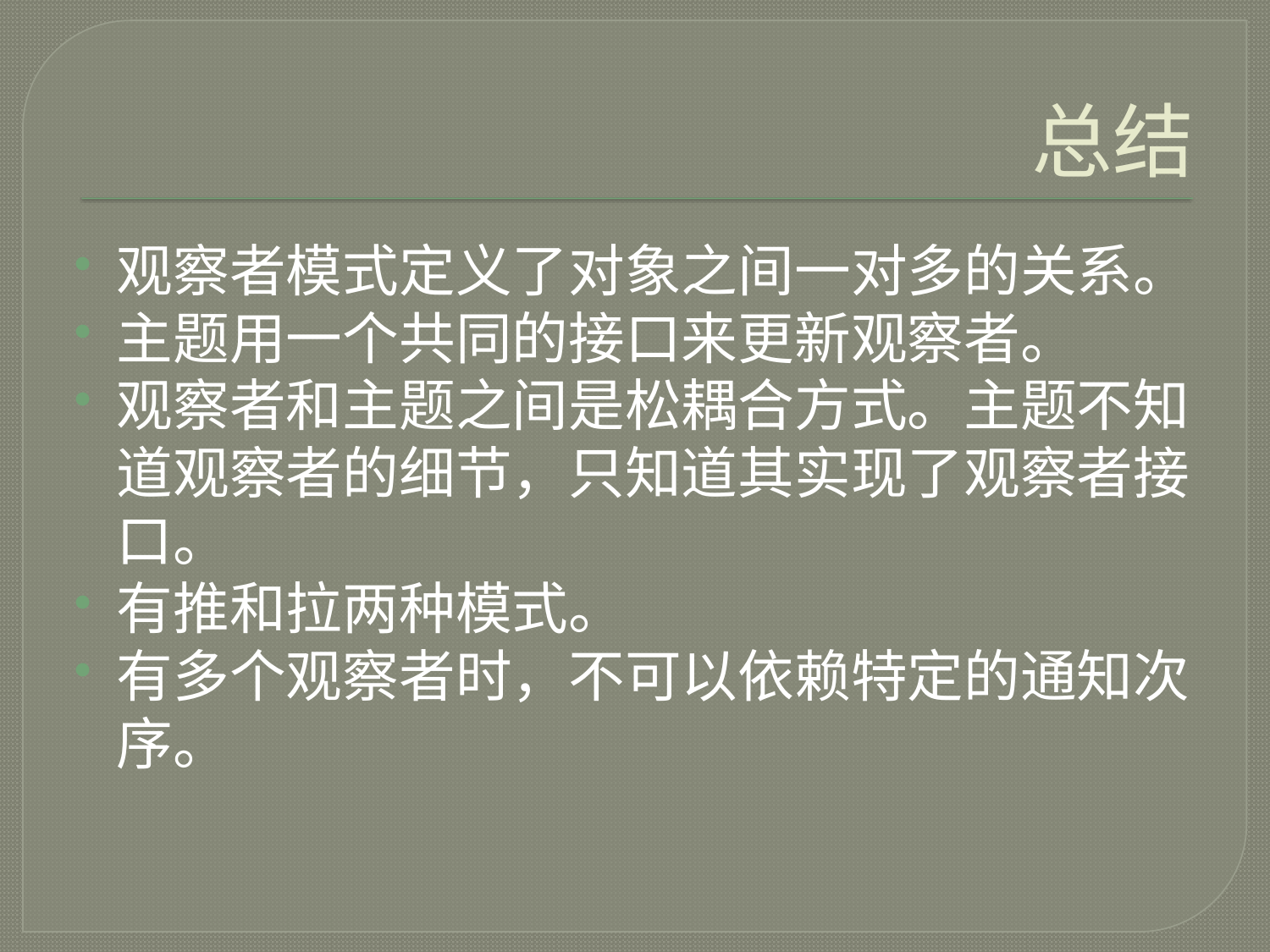

# 总结
观察者模式定义了对象之间一对多的关系。
主题用一个共同的接口来更新观察者。
观察者和主题之间是松耦合方式。主题不知道观察者的细节，只知道其实现了观察者接口。
有推和拉两种模式。
有多个观察者时，不可以依赖特定的通知次序。